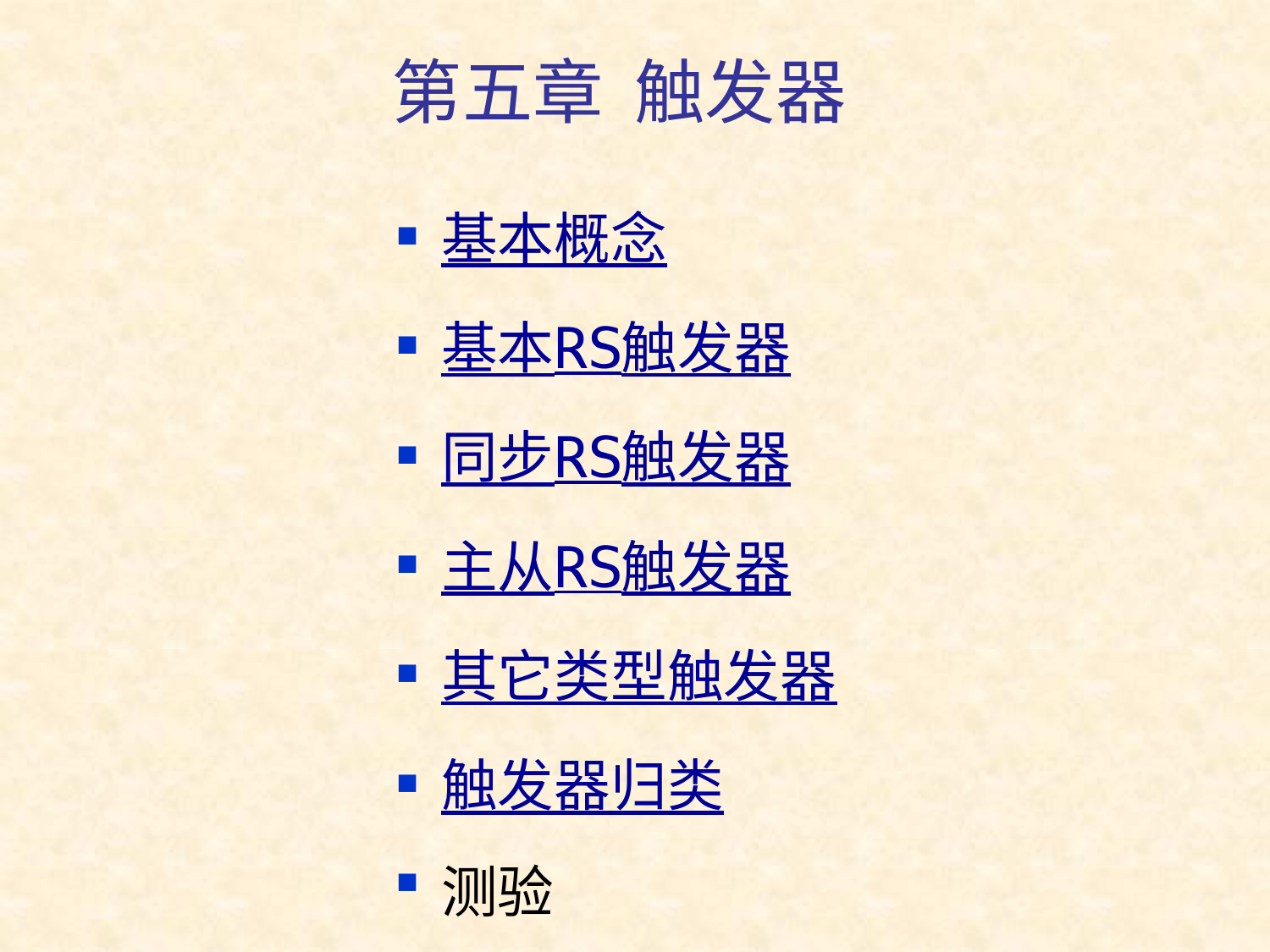

# 第五章  触发器
基本概念
基本RS触发器
同步RS触发器
主从RS触发器
其它类型触发器
触发器归类
测验